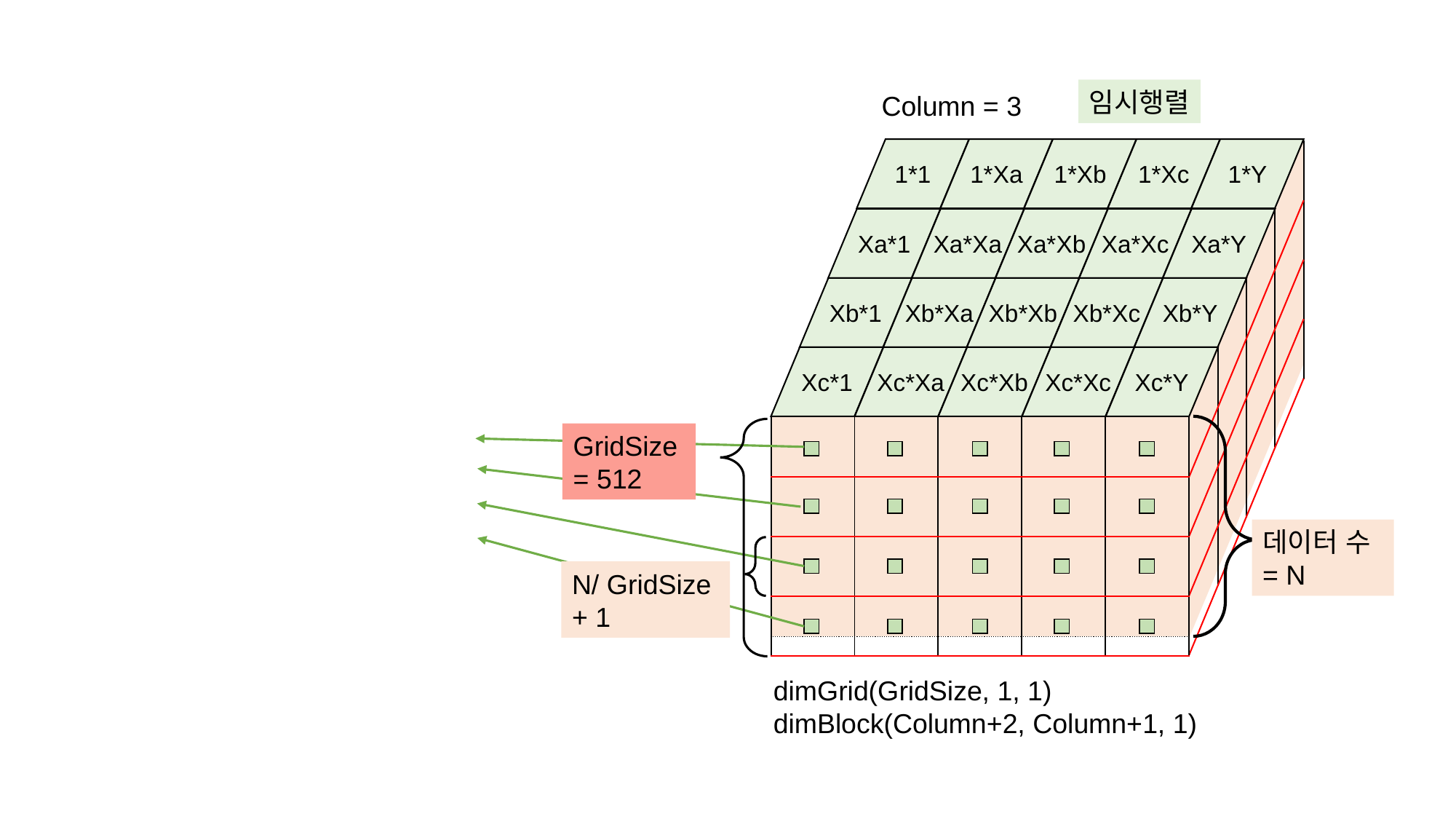

임시행렬
Column = 3
1*1
1*Xa
1*Xb
1*Xc
1*Y
Xa*1
Xa*Xa
Xa*Xb
Xa*Xc
Xa*Y
Xb*1
Xb*Xa
Xb*Xb
Xb*Xc
Xb*Y

Xc*1
Xc*Xa
Xc*Xb
Xc*Xc
Xc*Y

|  |  |  |  |  |
| --- | --- | --- | --- | --- |
|  |  |  |  |  |
|  |  |  |  |  |
|  |  |  |  |  |
|  |  |  |  |  |

GridSize
= 512

데이터 수
= N

N/ GridSize + 1

dimGrid(GridSize, 1, 1)
dimBlock(Column+2, Column+1, 1)